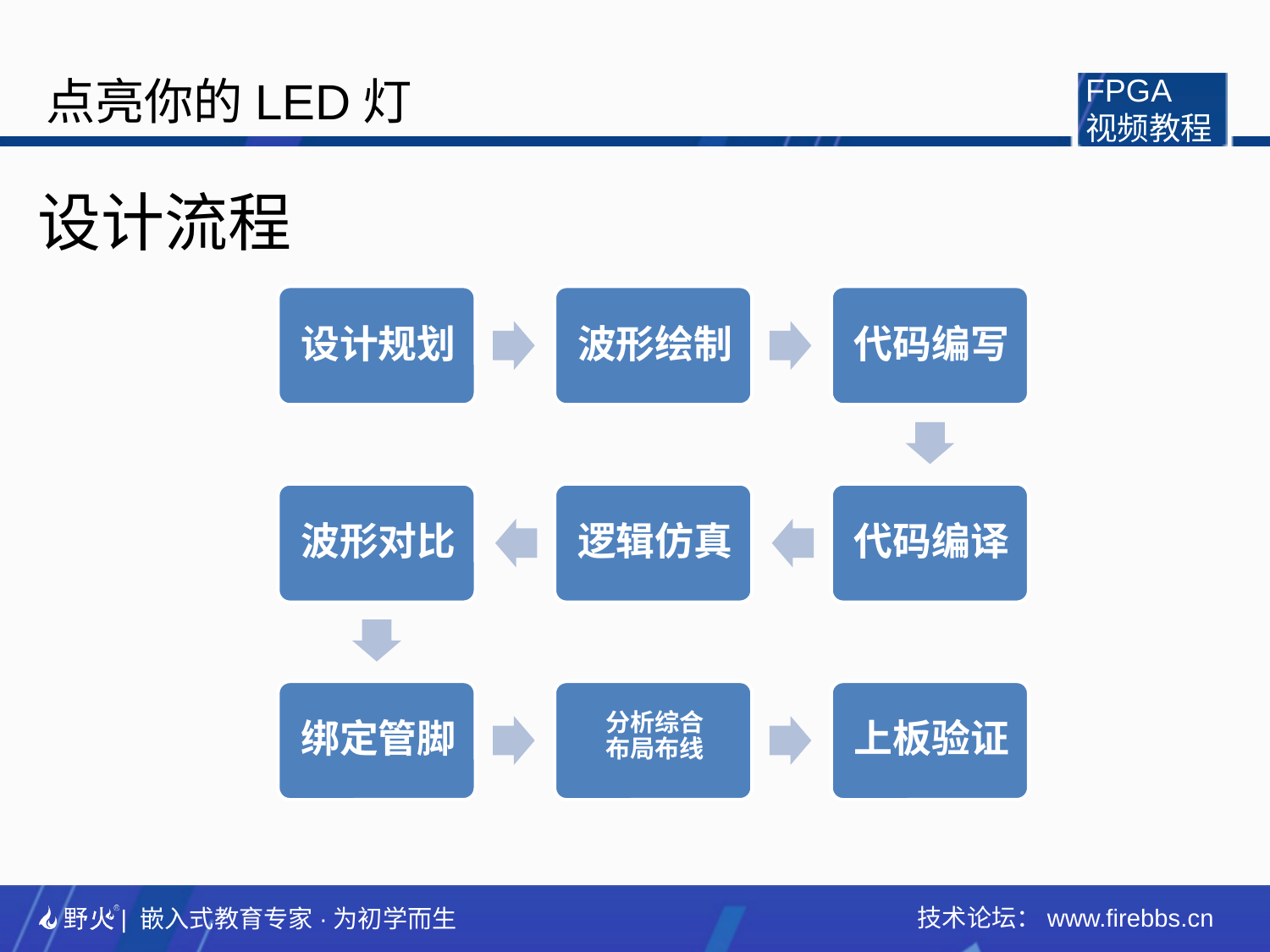

点亮你的LED灯
FPGA
视频教程
设计流程
设计规划

波形绘制

代码编写

代码编译

逻辑仿真

波形对比

绑定管脚

分析综合
布局布线

上板验证